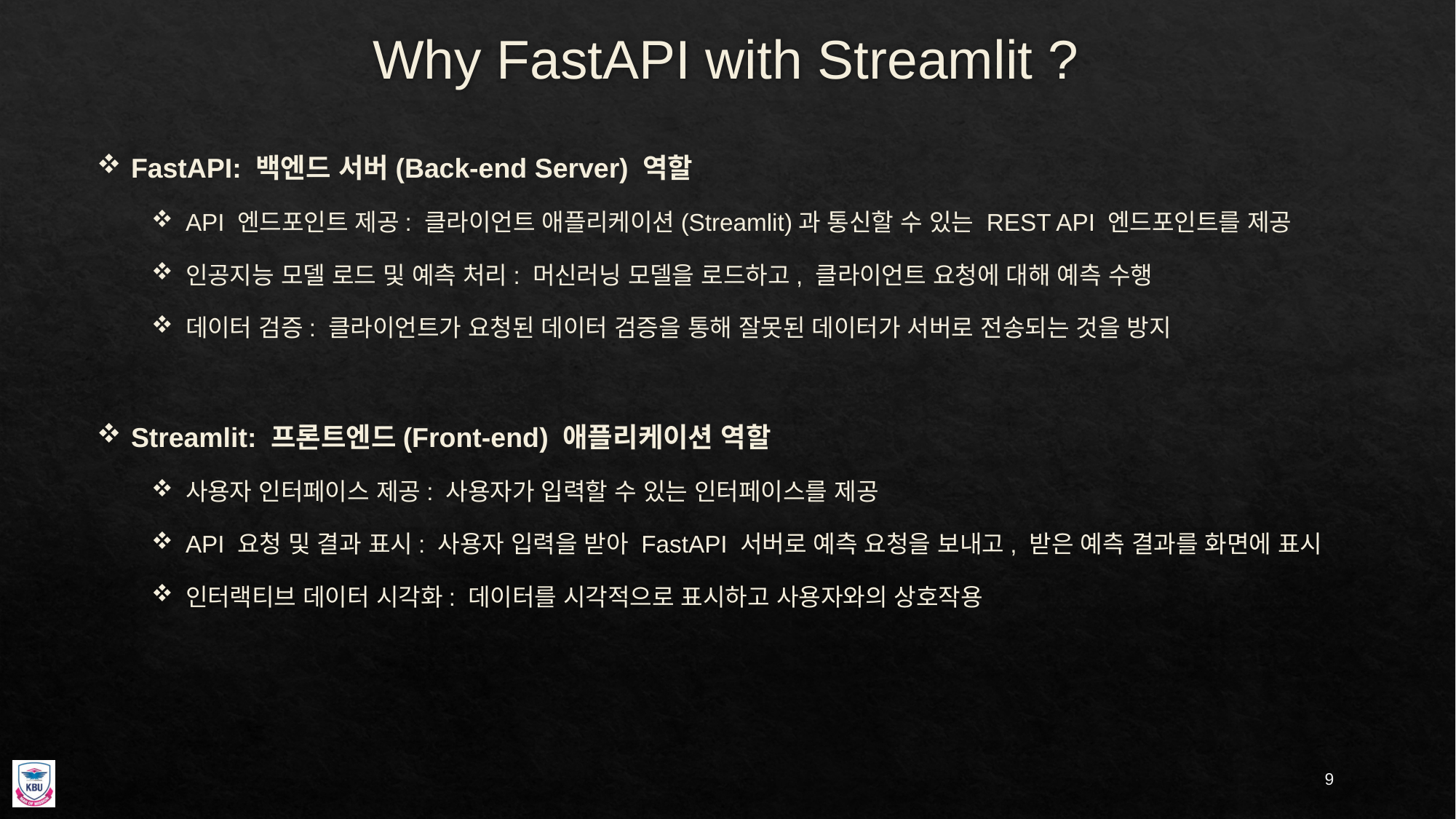

Why FastAPI with Streamlit ?
FastAPI: 백엔드 서버(Back-end Server) 역할
API 엔드포인트 제공: 클라이언트 애플리케이션(Streamlit)과 통신할 수 있는 REST API 엔드포인트를 제공
인공지능 모델 로드 및 예측 처리: 머신러닝 모델을 로드하고, 클라이언트 요청에 대해 예측 수행
데이터 검증: 클라이언트가 요청된 데이터 검증을 통해 잘못된 데이터가 서버로 전송되는 것을 방지

Streamlit: 프론트엔드(Front-end) 애플리케이션 역할
사용자 인터페이스 제공: 사용자가 입력할 수 있는 인터페이스를 제공
API 요청 및 결과 표시: 사용자 입력을 받아 FastAPI 서버로 예측 요청을 보내고, 받은 예측 결과를 화면에 표시
인터랙티브 데이터 시각화: 데이터를 시각적으로 표시하고 사용자와의 상호작용
9